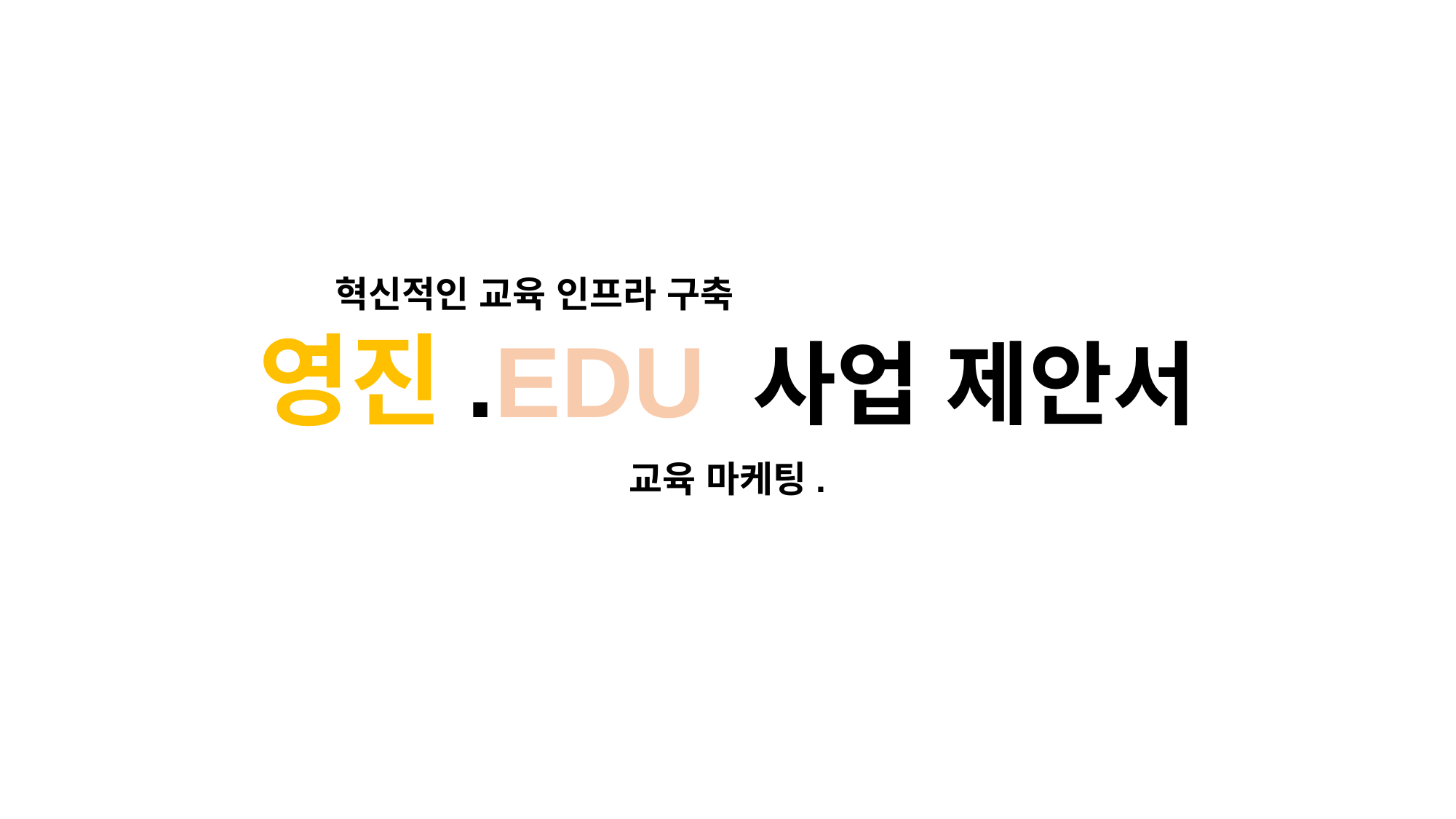

# 영진.EDU 사업 제안서
혁신적인 교육 인프라 구축
교육 마케팅.